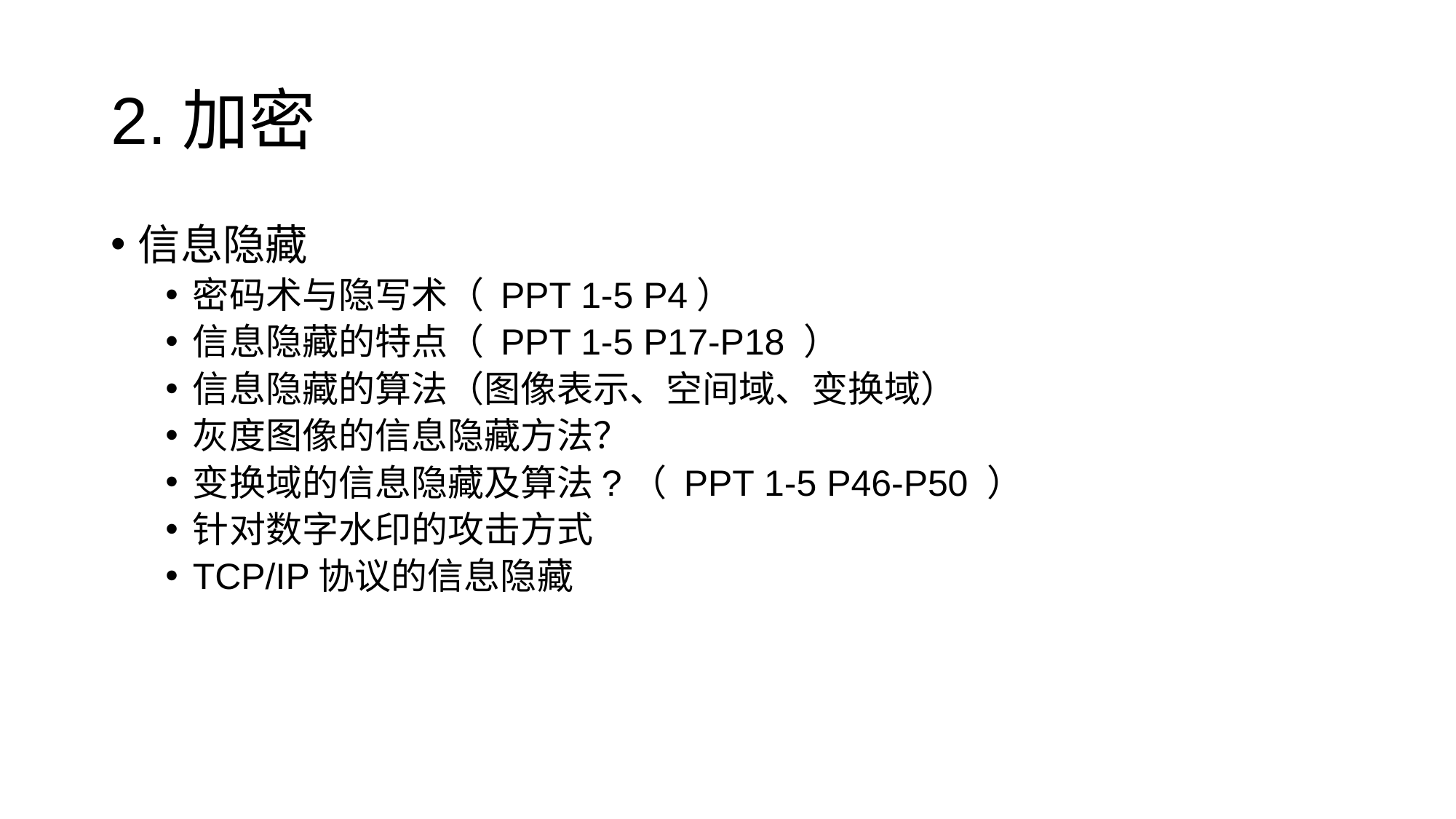

# 2.加密
信息隐藏
密码术与隐写术（ PPT 1-5 P4）
信息隐藏的特点（ PPT 1-5 P17-P18 ）
信息隐藏的算法（图像表示、空间域、变换域）
灰度图像的信息隐藏方法？
变换域的信息隐藏及算法?（ PPT 1-5 P46-P50 ）
针对数字水印的攻击方式
TCP/IP协议的信息隐藏